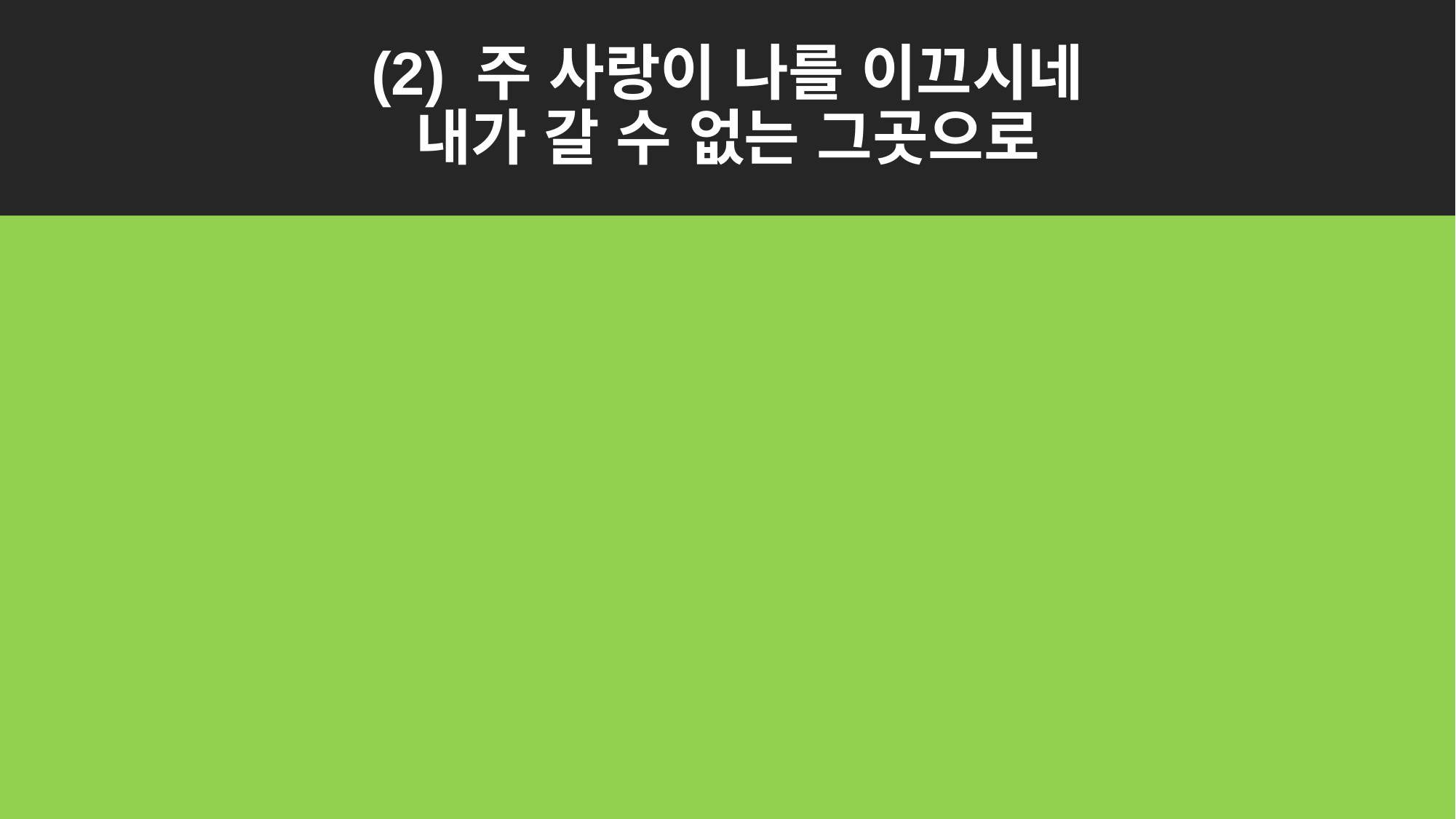

# (2) 주 사랑이 나를 이끄시네 내가 갈 수 없는 그곳으로